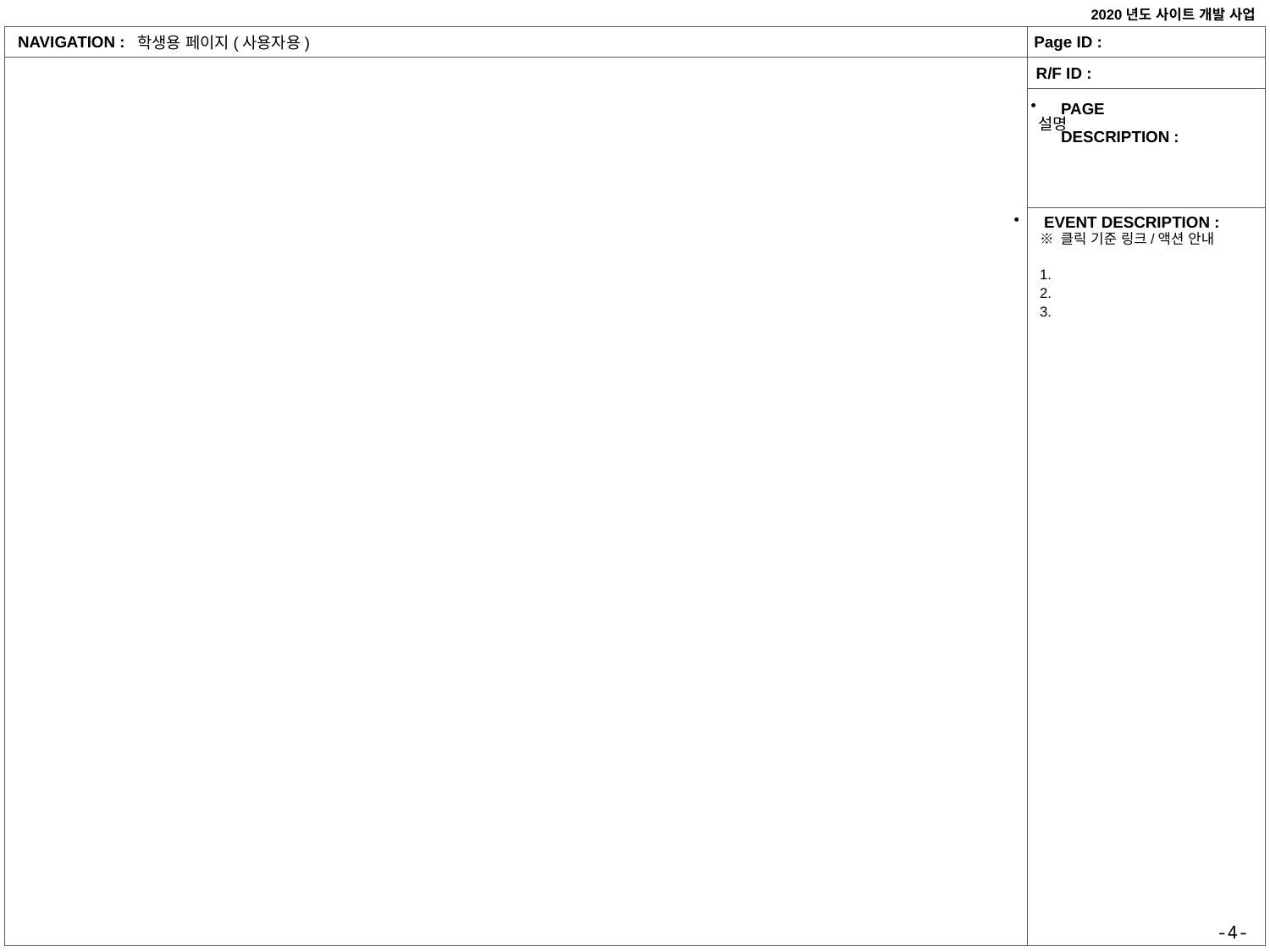

학생용 페이지(사용자용)
설명
※ 클릭 기준 링크/액션 안내
1.
2.
3.